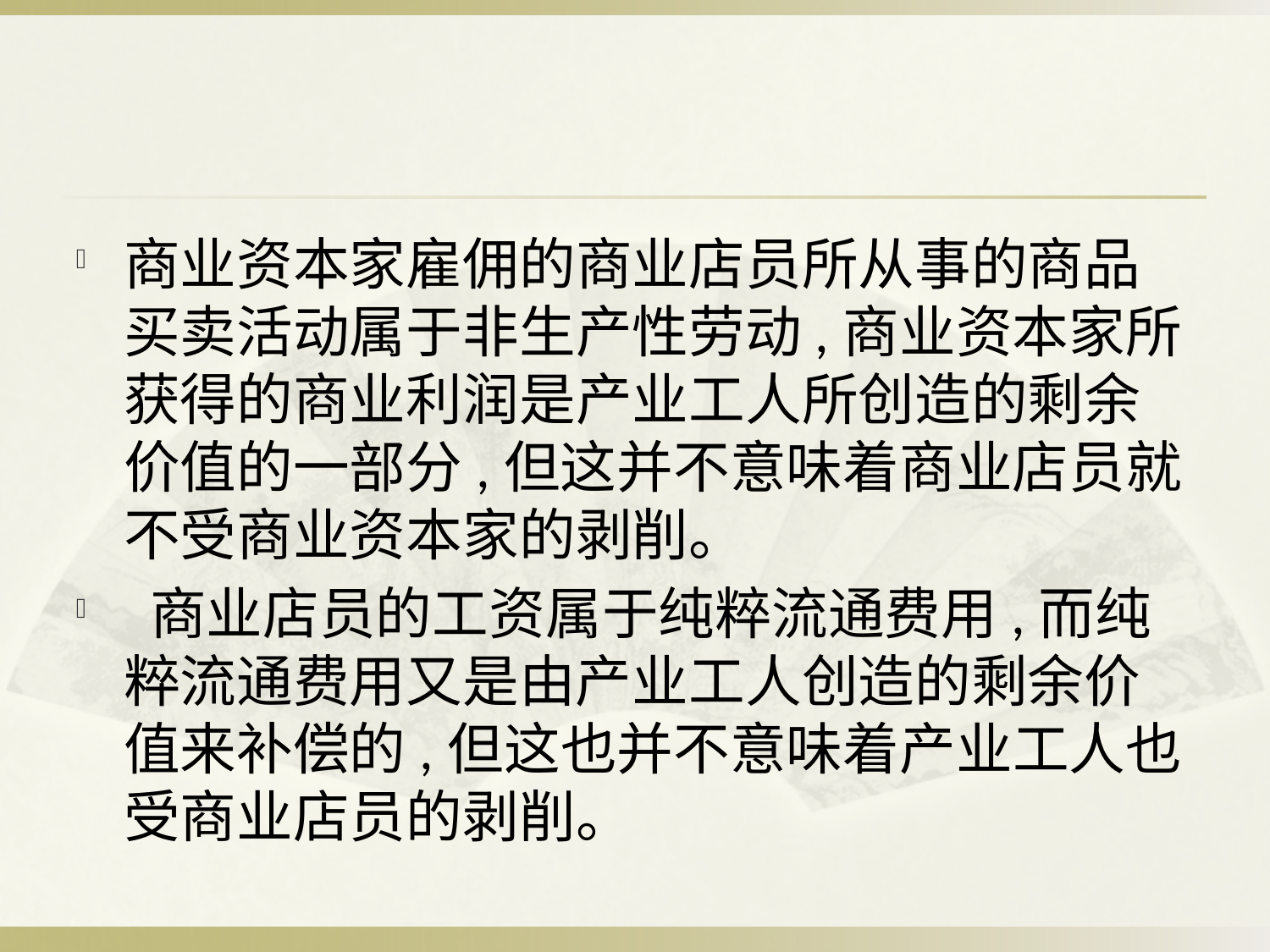

#
商业资本家雇佣的商业店员所从事的商品买卖活动属于非生产性劳动,商业资本家所获得的商业利润是产业工人所创造的剩余价值的一部分,但这并不意味着商业店员就不受商业资本家的剥削。
 商业店员的工资属于纯粹流通费用,而纯粹流通费用又是由产业工人创造的剩余价值来补偿的,但这也并不意味着产业工人也受商业店员的剥削。